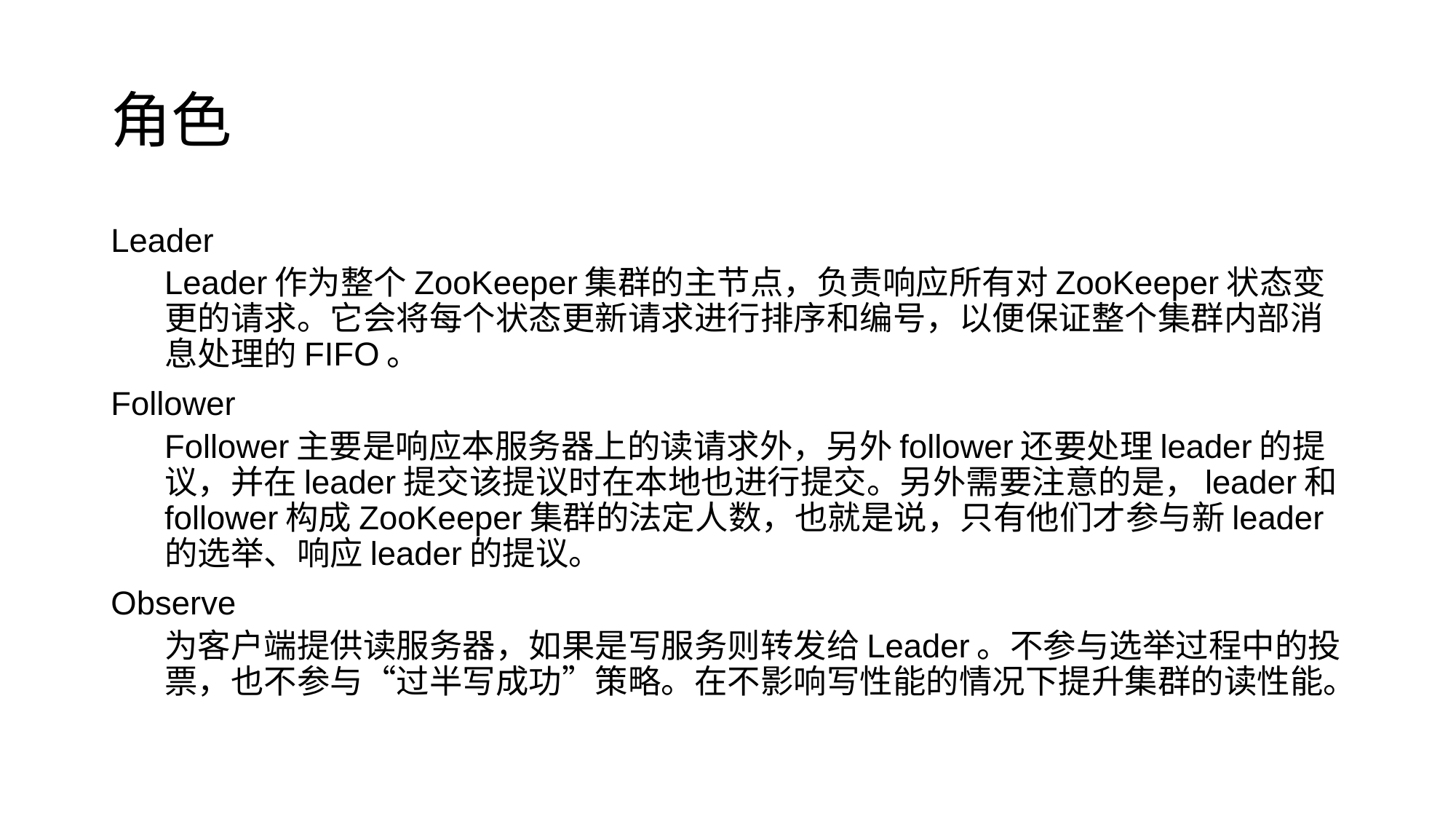

# 角色
Leader
	Leader作为整个ZooKeeper集群的主节点，负责响应所有对ZooKeeper状态变更的请求。它会将每个状态更新请求进行排序和编号，以便保证整个集群内部消息处理的FIFO。
Follower
	Follower主要是响应本服务器上的读请求外，另外follower还要处理leader的提议，并在leader提交该提议时在本地也进行提交。另外需要注意的是，leader和follower构成ZooKeeper集群的法定人数，也就是说，只有他们才参与新leader的选举、响应leader的提议。
Observe
	为客户端提供读服务器，如果是写服务则转发给Leader。不参与选举过程中的投票，也不参与“过半写成功”策略。在不影响写性能的情况下提升集群的读性能。